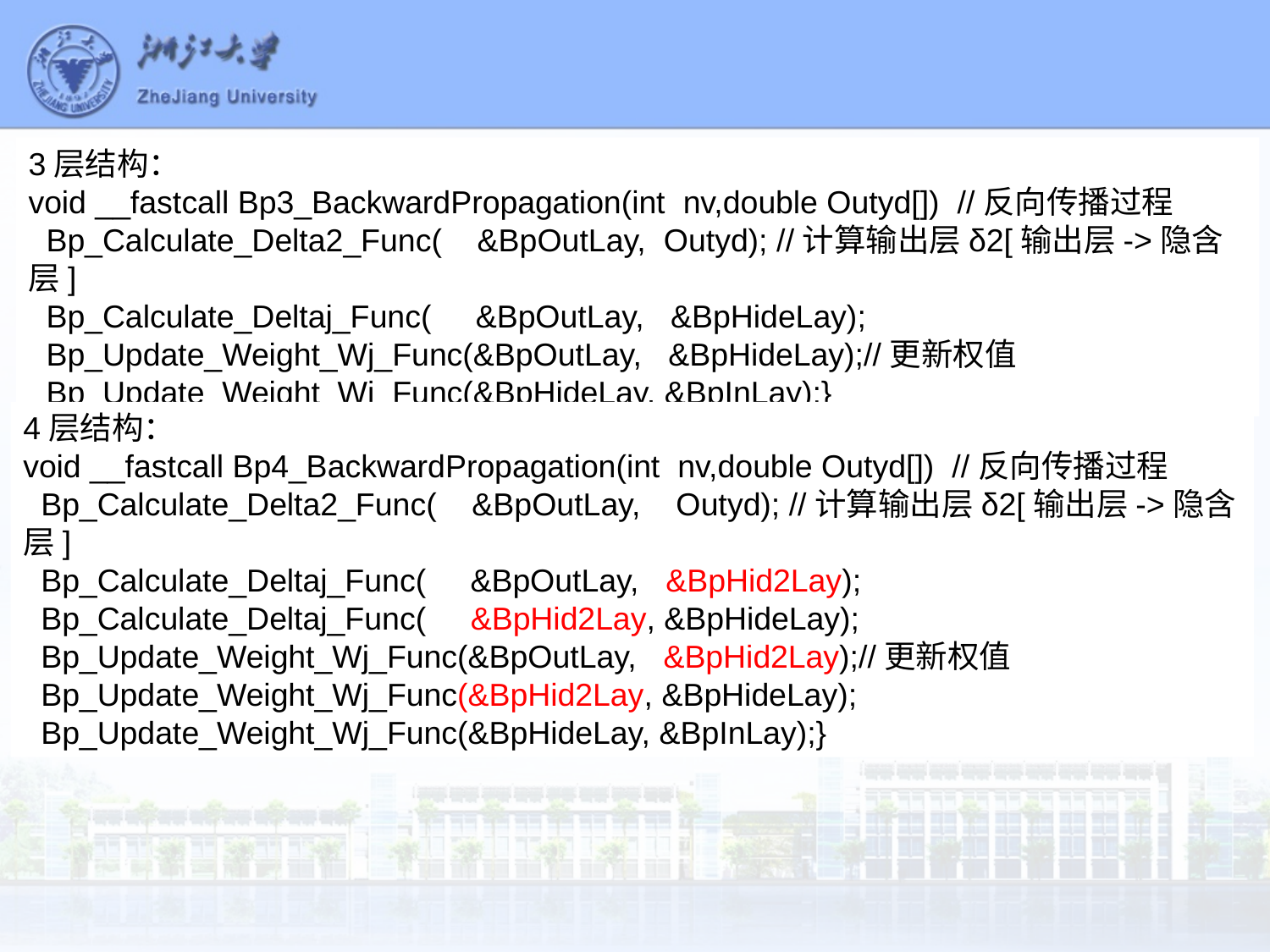

3层结构：
void __fastcall Bp3_BackwardPropagation(int  nv,double Outyd[])  //反向传播过程
  Bp_Calculate_Delta2_Func(    &BpOutLay,  Outyd); //计算输出层δ2[输出层->隐含层]
  Bp_Calculate_Deltaj_Func(     &BpOutLay,   &BpHideLay);
  Bp_Update_Weight_Wj_Func(&BpOutLay,   &BpHideLay);//更新权值
  Bp_Update_Weight_Wj_Func(&BpHideLay, &BpInLay);}
4层结构：
void __fastcall Bp4_BackwardPropagation(int  nv,double Outyd[])  //反向传播过程
  Bp_Calculate_Delta2_Func(    &BpOutLay,    Outyd); //计算输出层δ2[输出层->隐含层]
  Bp_Calculate_Deltaj_Func(     &BpOutLay,   &BpHid2Lay);
  Bp_Calculate_Deltaj_Func(     &BpHid2Lay, &BpHideLay);
  Bp_Update_Weight_Wj_Func(&BpOutLay,   &BpHid2Lay);//更新权值
  Bp_Update_Weight_Wj_Func(&BpHid2Lay, &BpHideLay);
  Bp_Update_Weight_Wj_Func(&BpHideLay, &BpInLay);}